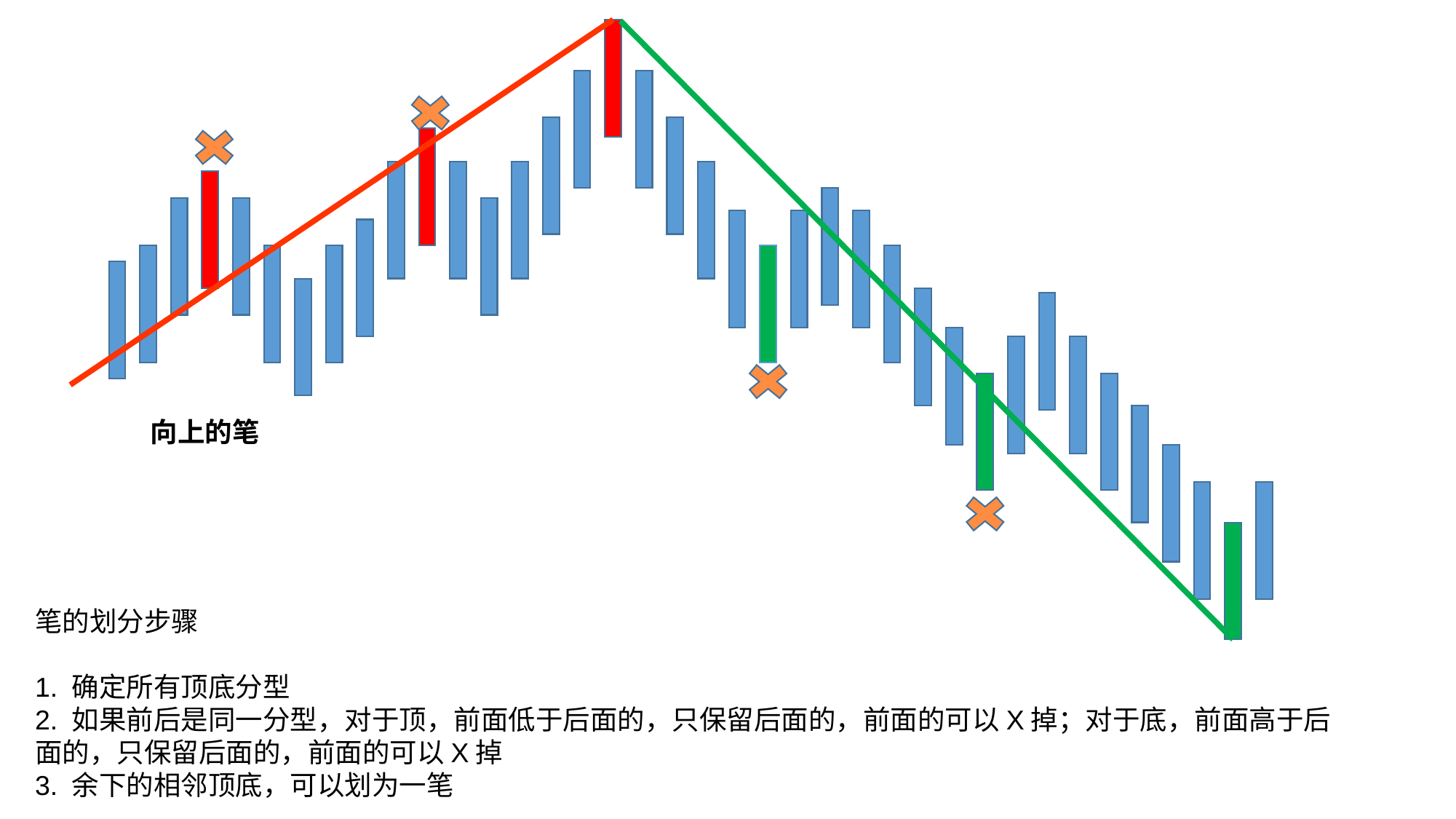

向上的笔

笔的划分步骤

1. 确定所有顶底分型
2. 如果前后是同一分型，对于顶，前面低于后面的，只保留后面的，前面的可以X掉；对于底，前面高于后面的，只保留后面的，前面的可以X掉
3. 余下的相邻顶底，可以划为一笔